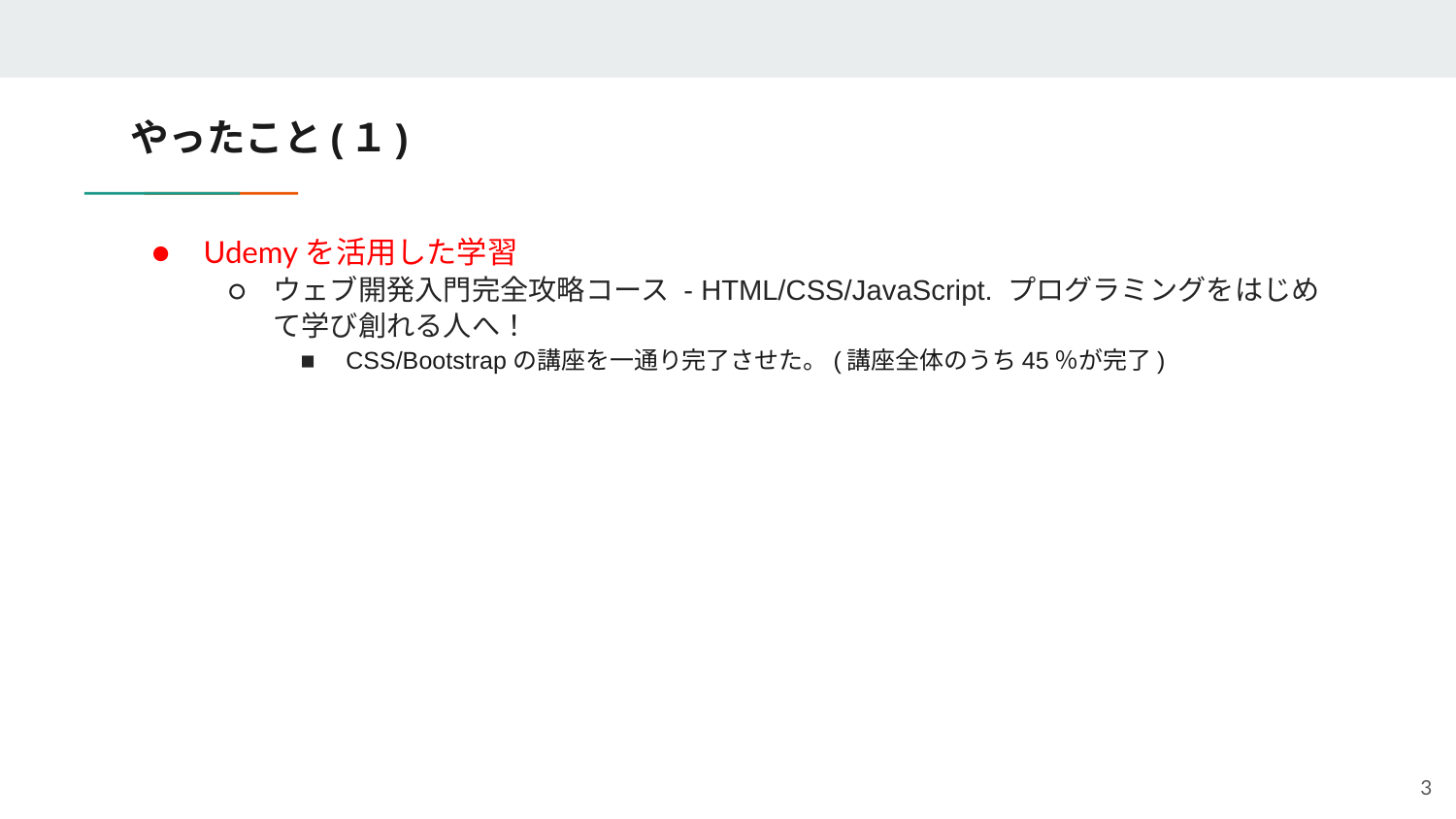

# やったこと(１)
Udemyを活用した学習
ウェブ開発入門完全攻略コース - HTML/CSS/JavaScript. プログラミングをはじめて学び創れる人へ！
CSS/Bootstrapの講座を一通り完了させた。(講座全体のうち45％が完了)
3